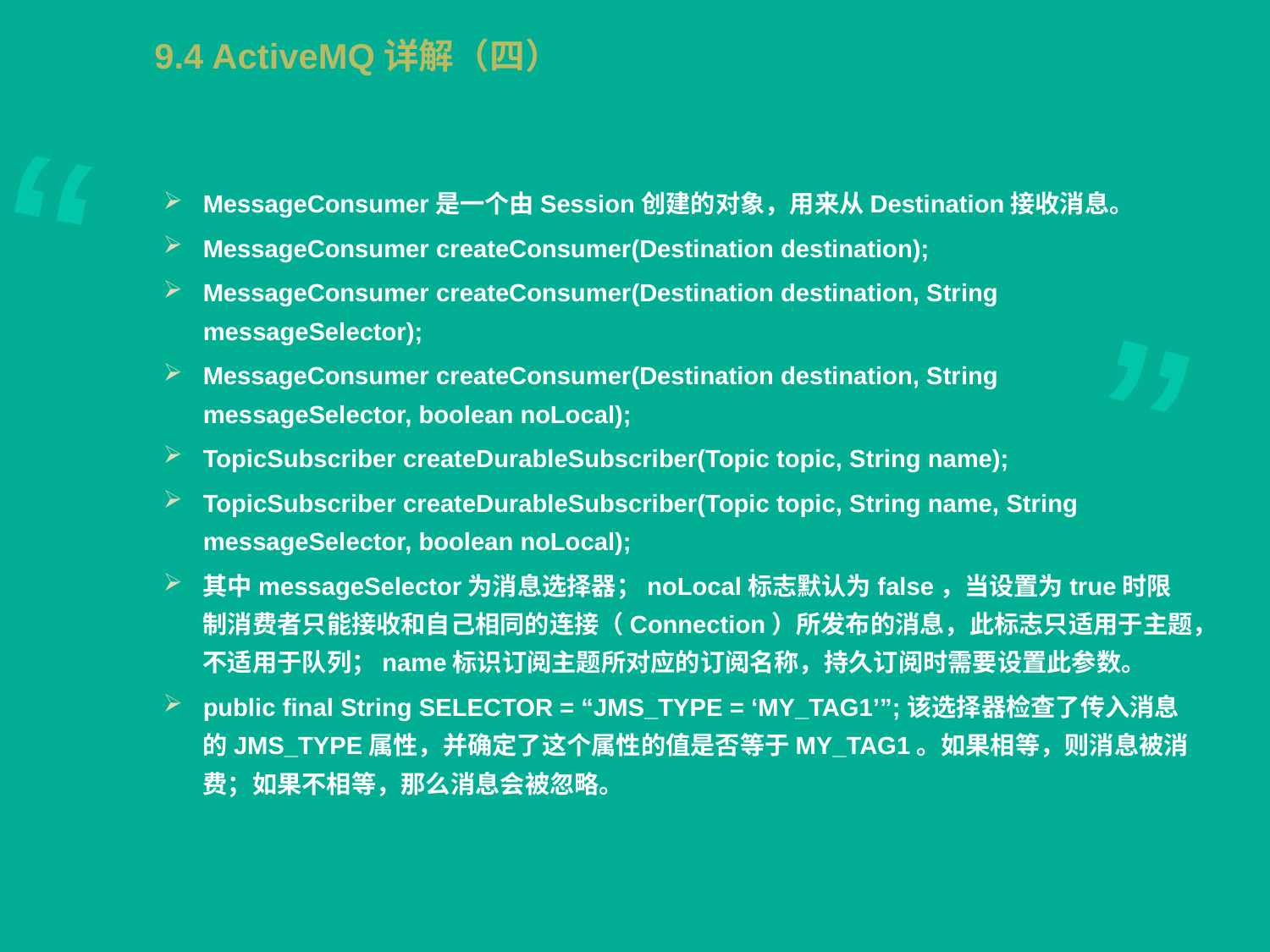

# 9.4 ActiveMQ详解（四）

MessageConsumer是一个由Session创建的对象，用来从Destination接收消息。
MessageConsumer createConsumer(Destination destination);
MessageConsumer createConsumer(Destination destination, String messageSelector);
MessageConsumer createConsumer(Destination destination, String messageSelector, boolean noLocal);
TopicSubscriber createDurableSubscriber(Topic topic, String name);
TopicSubscriber createDurableSubscriber(Topic topic, String name, String messageSelector, boolean noLocal);
其中messageSelector为消息选择器；noLocal标志默认为false，当设置为true时限制消费者只能接收和自己相同的连接（Connection）所发布的消息，此标志只适用于主题，不适用于队列；name标识订阅主题所对应的订阅名称，持久订阅时需要设置此参数。
public final String SELECTOR = “JMS_TYPE = ‘MY_TAG1’”;该选择器检查了传入消息的JMS_TYPE属性，并确定了这个属性的值是否等于MY_TAG1。如果相等，则消息被消费；如果不相等，那么消息会被忽略。